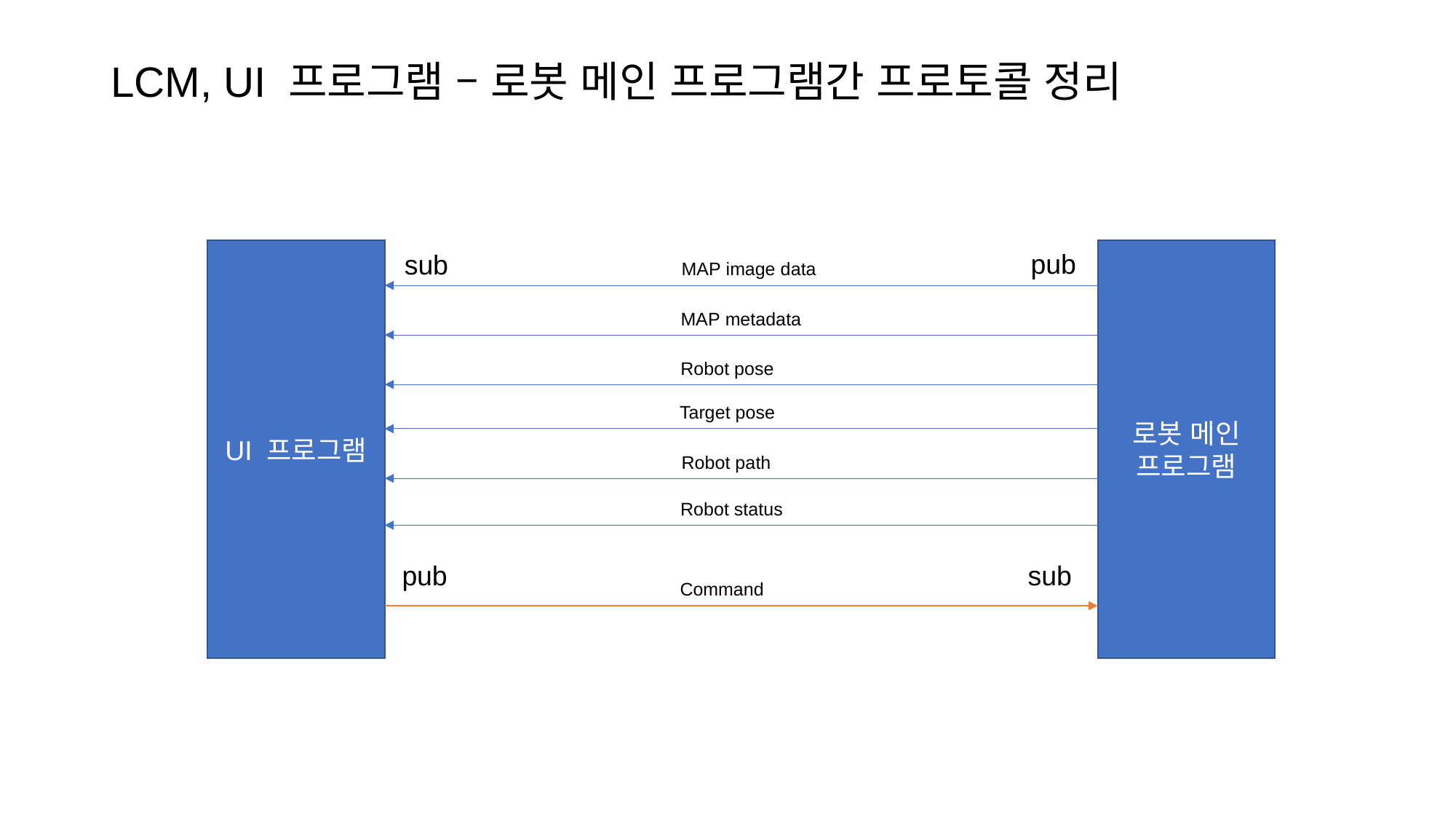

# LCM, UI 프로그램 – 로봇 메인 프로그램간 프로토콜 정리
UI 프로그램
로봇 메인 프로그램
pub
sub
MAP image data
MAP metadata
Robot pose
Target pose
Robot path
Robot status
pub
sub
Command